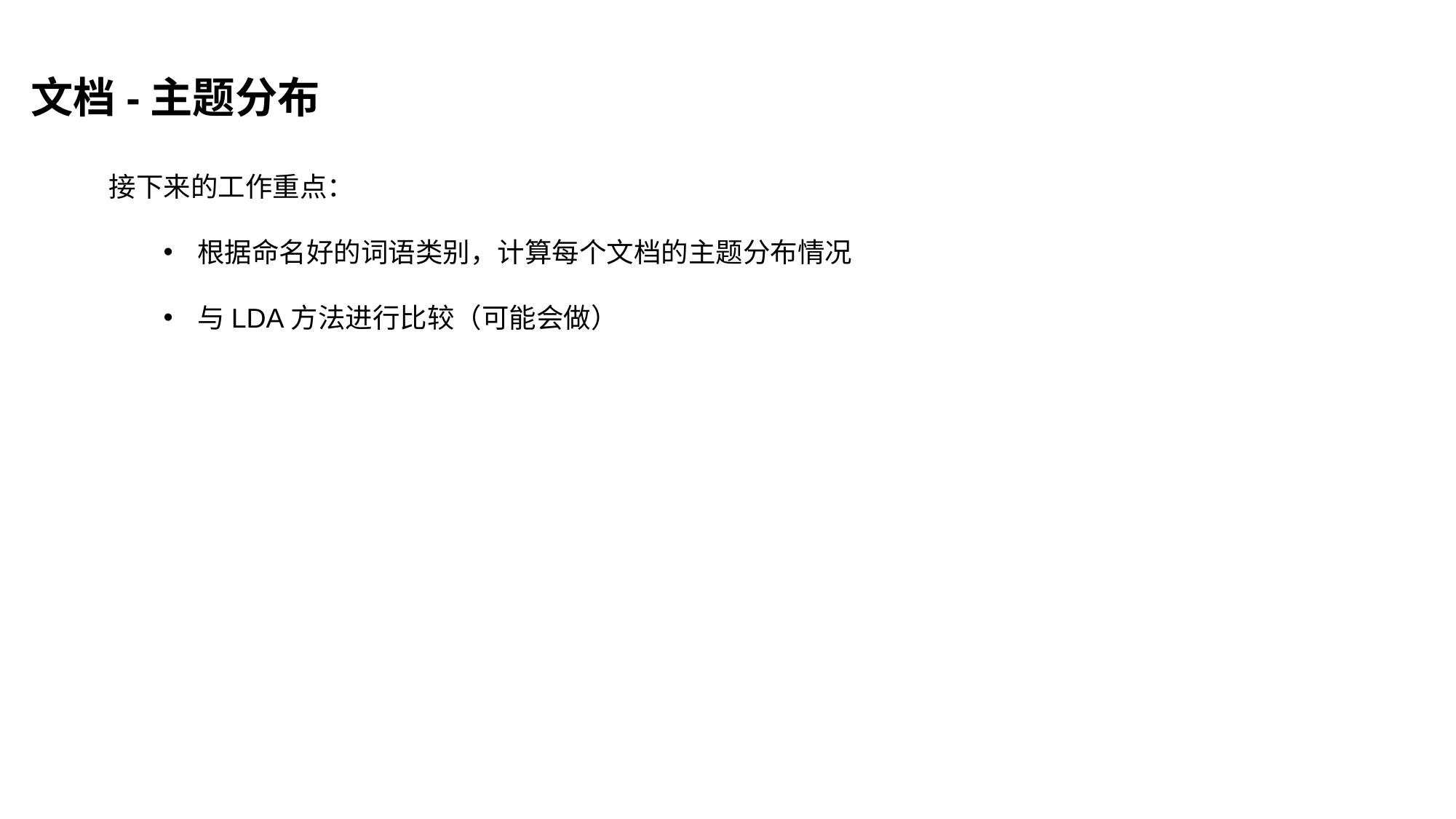

文档-主题分布
接下来的工作重点：

根据命名好的词语类别，计算每个文档的主题分布情况

与LDA方法进行比较（可能会做）